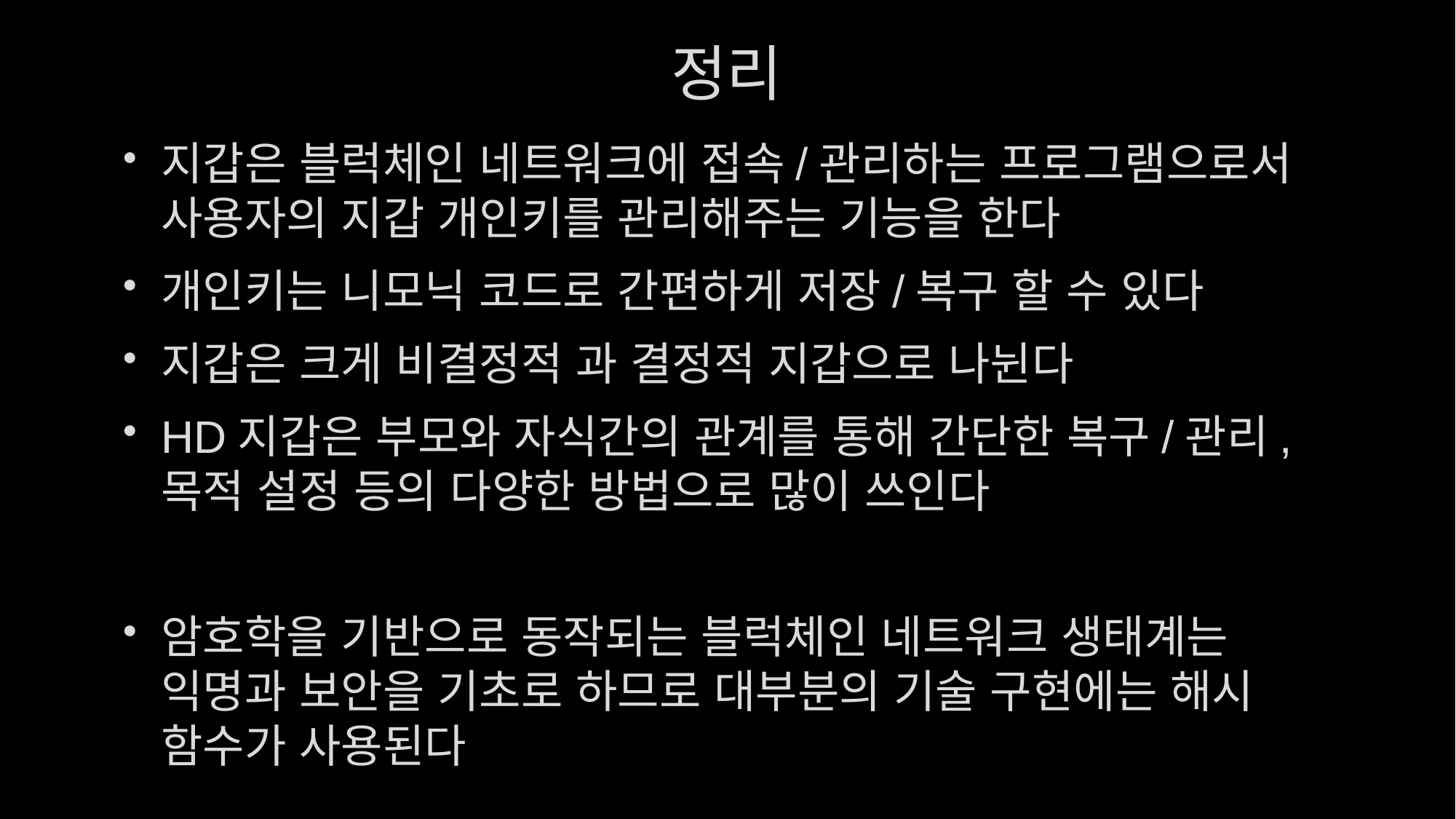

# 정리
지갑은 블럭체인 네트워크에 접속/관리하는 프로그램으로서 사용자의 지갑 개인키를 관리해주는 기능을 한다
개인키는 니모닉 코드로 간편하게 저장/복구 할 수 있다
지갑은 크게 비결정적 과 결정적 지갑으로 나뉜다
HD지갑은 부모와 자식간의 관계를 통해 간단한 복구/관리, 목적 설정 등의 다양한 방법으로 많이 쓰인다

암호학을 기반으로 동작되는 블럭체인 네트워크 생태계는 익명과 보안을 기초로 하므로 대부분의 기술 구현에는 해시 함수가 사용된다